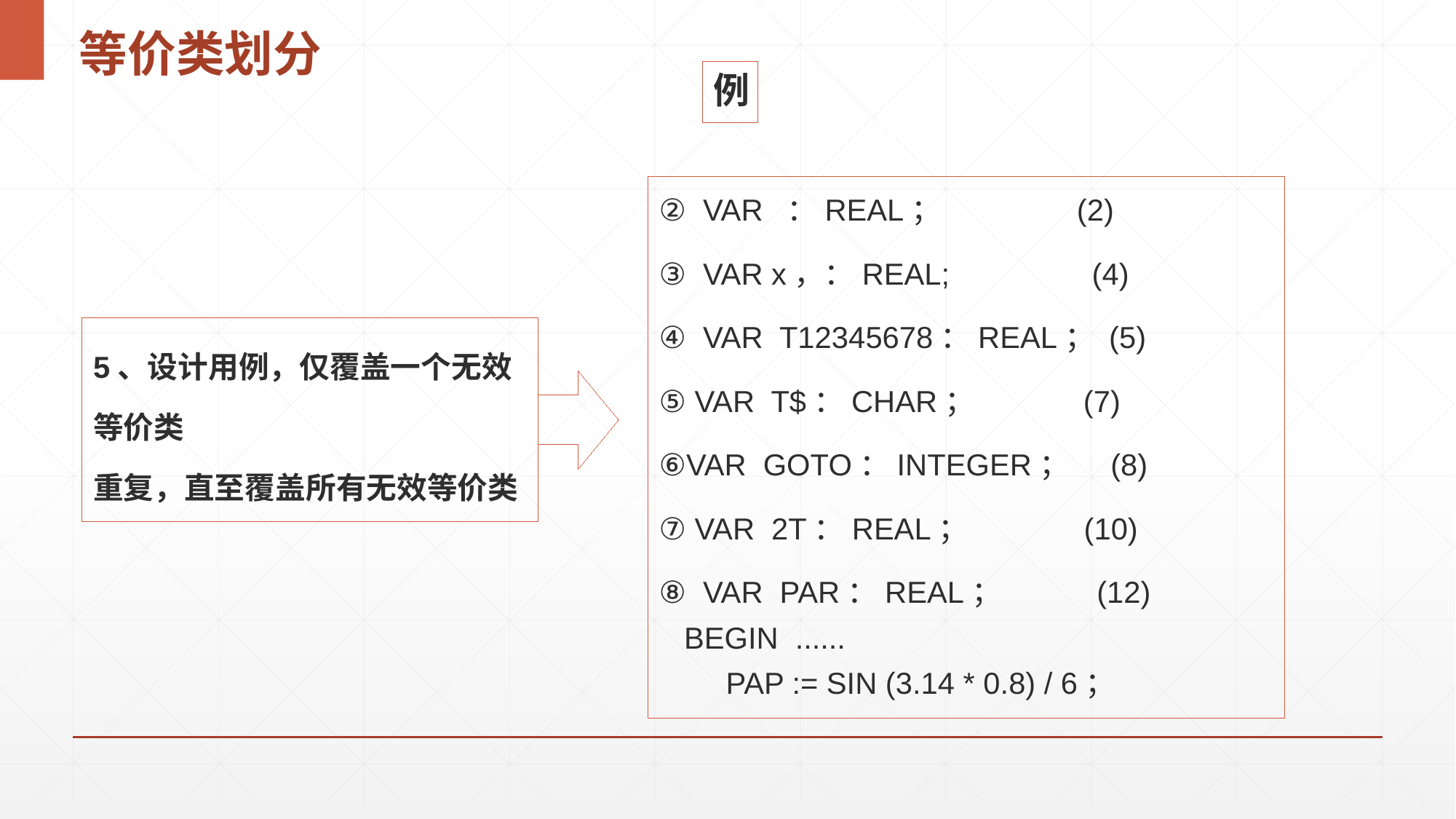

# 等价类划分
例
②  VAR  ：REAL；                   (2)
③  VAR x，：REAL;                 (4)
④  VAR  T12345678：REAL； (5)
⑤ VAR  T$：CHAR；               (7)
⑥VAR  GOTO：INTEGER；     (8)
⑦ VAR  2T：REAL；                (10)
⑧  VAR  PAR：REAL；             (12)
   BEGIN  ......
        PAP := SIN (3.14 * 0.8) / 6；
5、设计用例，仅覆盖一个无效等价类
重复，直至覆盖所有无效等价类